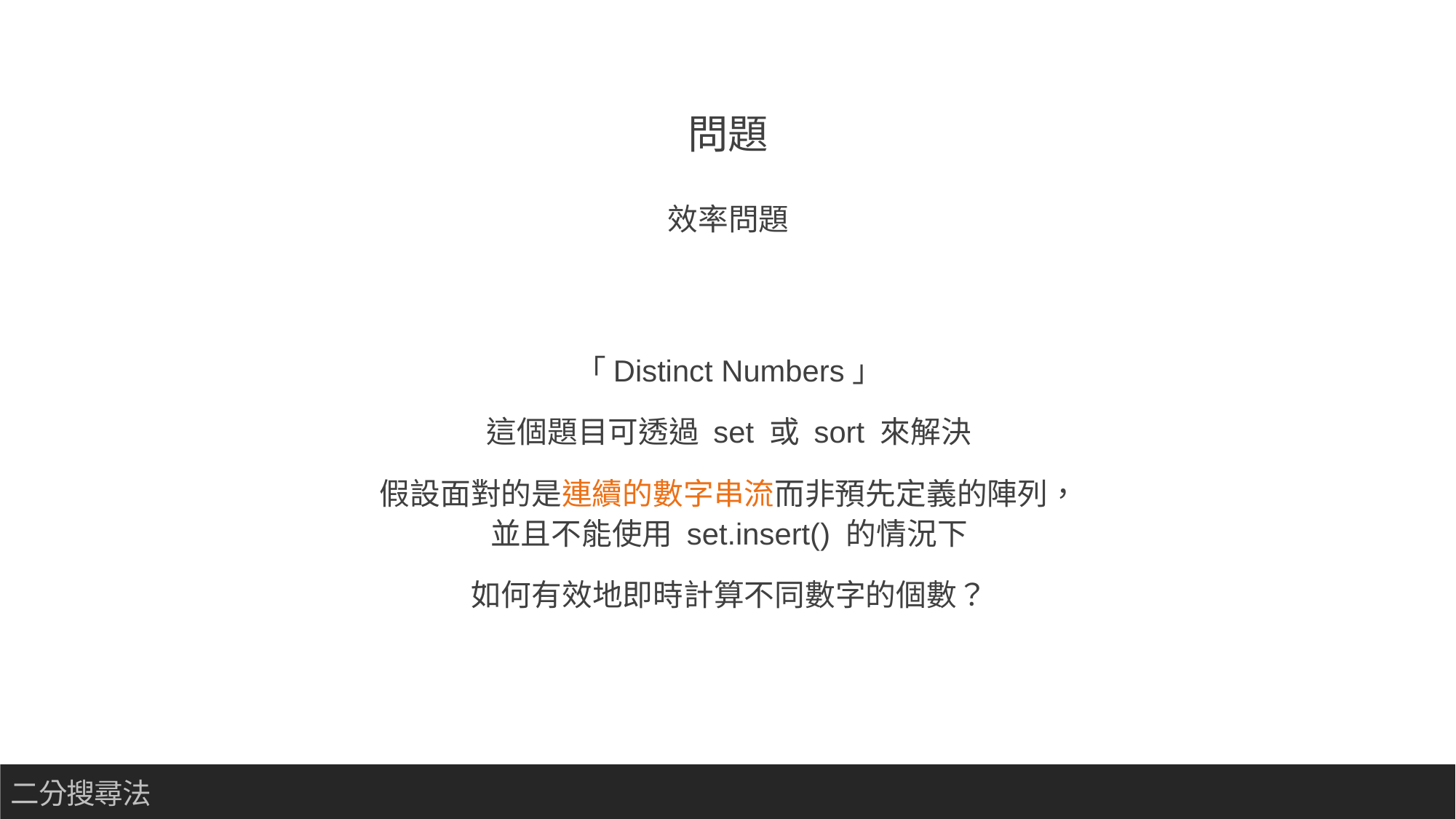

問題
效率問題
「Distinct Numbers」
這個題目可透過 set 或 sort 來解決
假設面對的是連續的數字串流而非預先定義的陣列，並且不能使用 set.insert() 的情況下
如何有效地即時計算不同數字的個數？
二分搜尋法